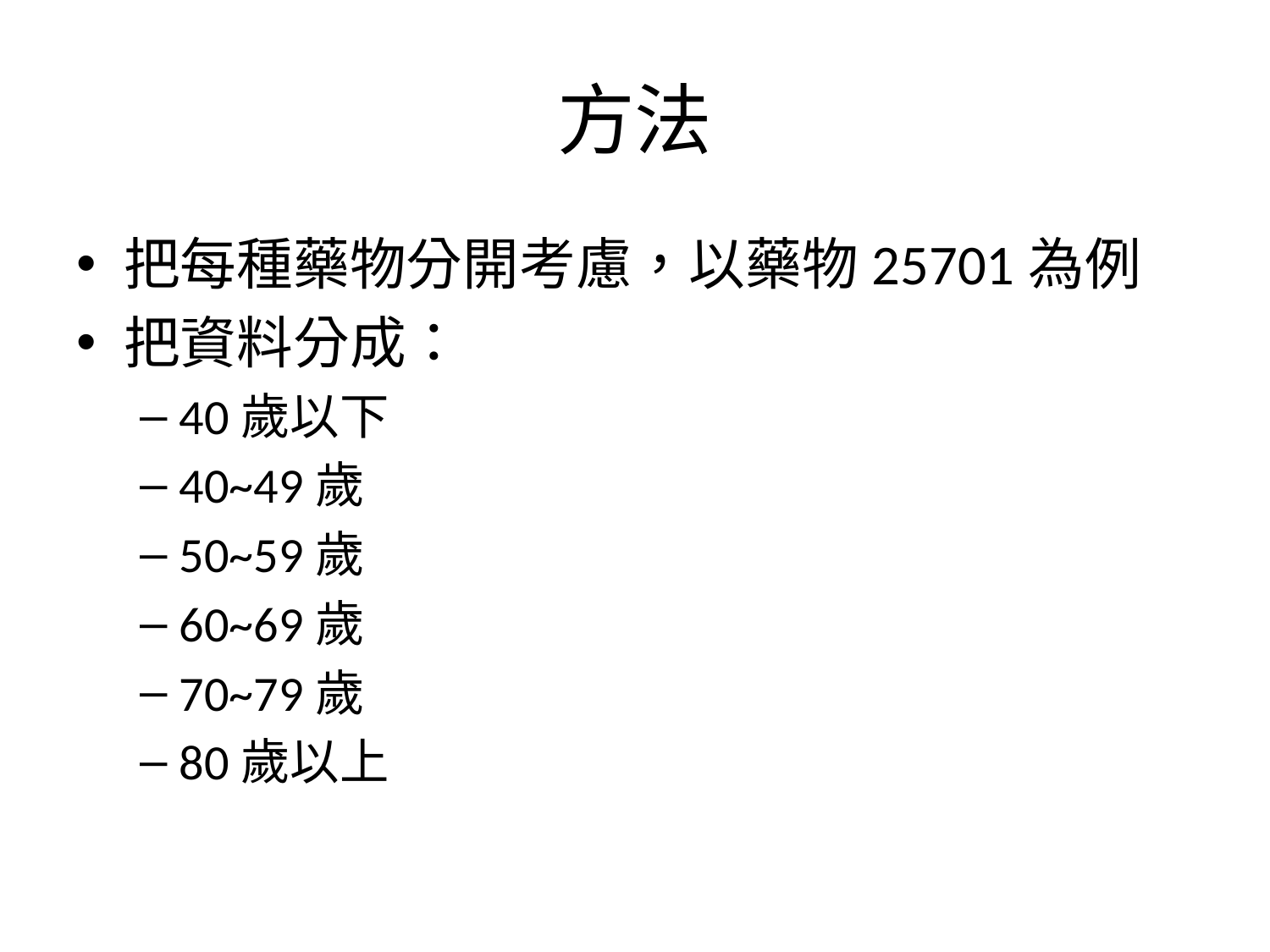

# 方法
把每種藥物分開考慮，以藥物25701為例
把資料分成：
40歲以下
40~49歲
50~59歲
60~69歲
70~79歲
80歲以上